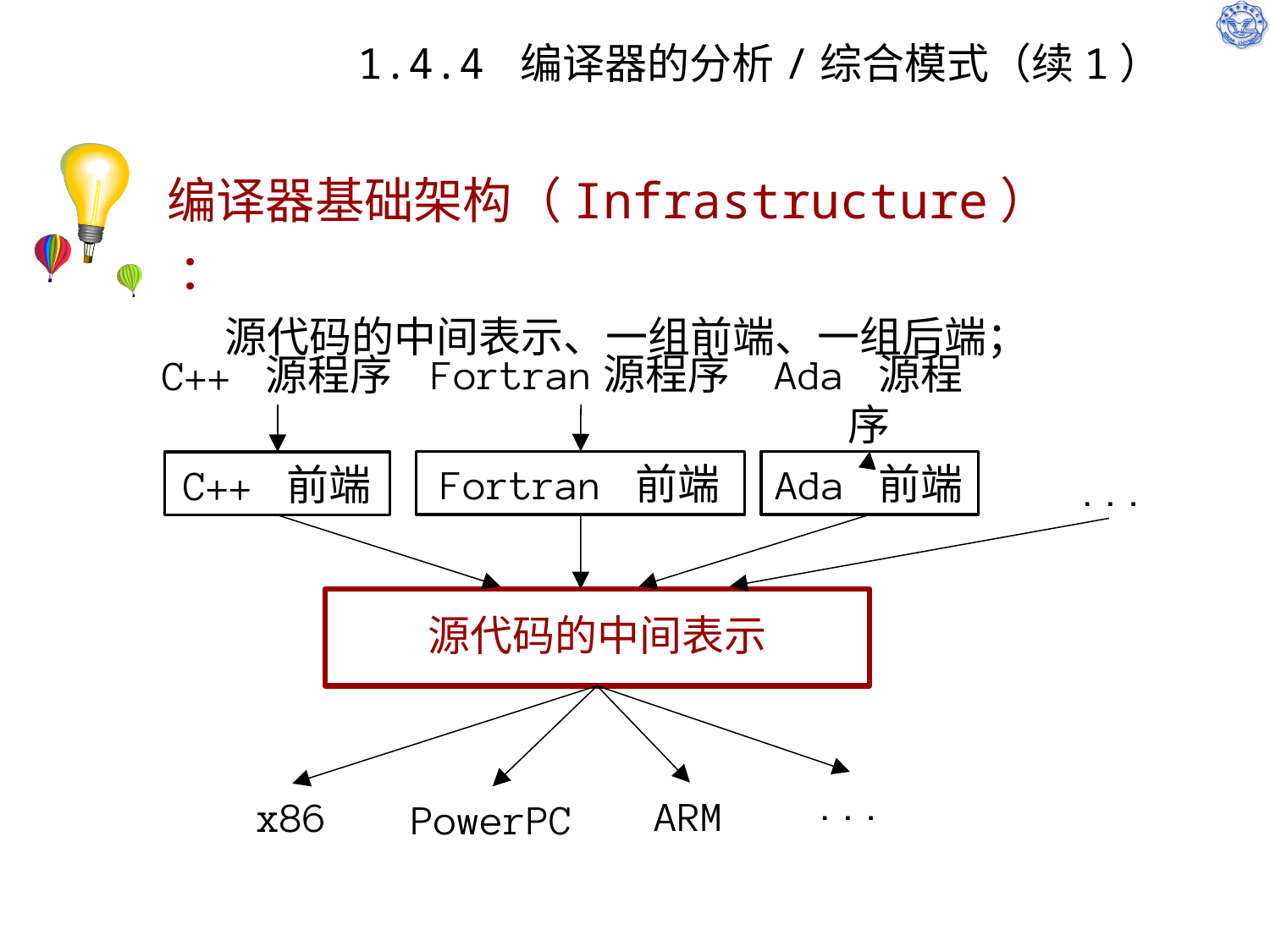

# 1.4.4 编译器的分析/综合模式（续1）

编译器基础架构（Infrastructure） ：
     源代码的中间表示、一组前端、一组后端；

Fortran源程序
Ada 源程序
C++ 源程序
Fortran 前端
Ada 前端
C++ 前端
...
源代码的中间表示
...
ARM
x86
PowerPC